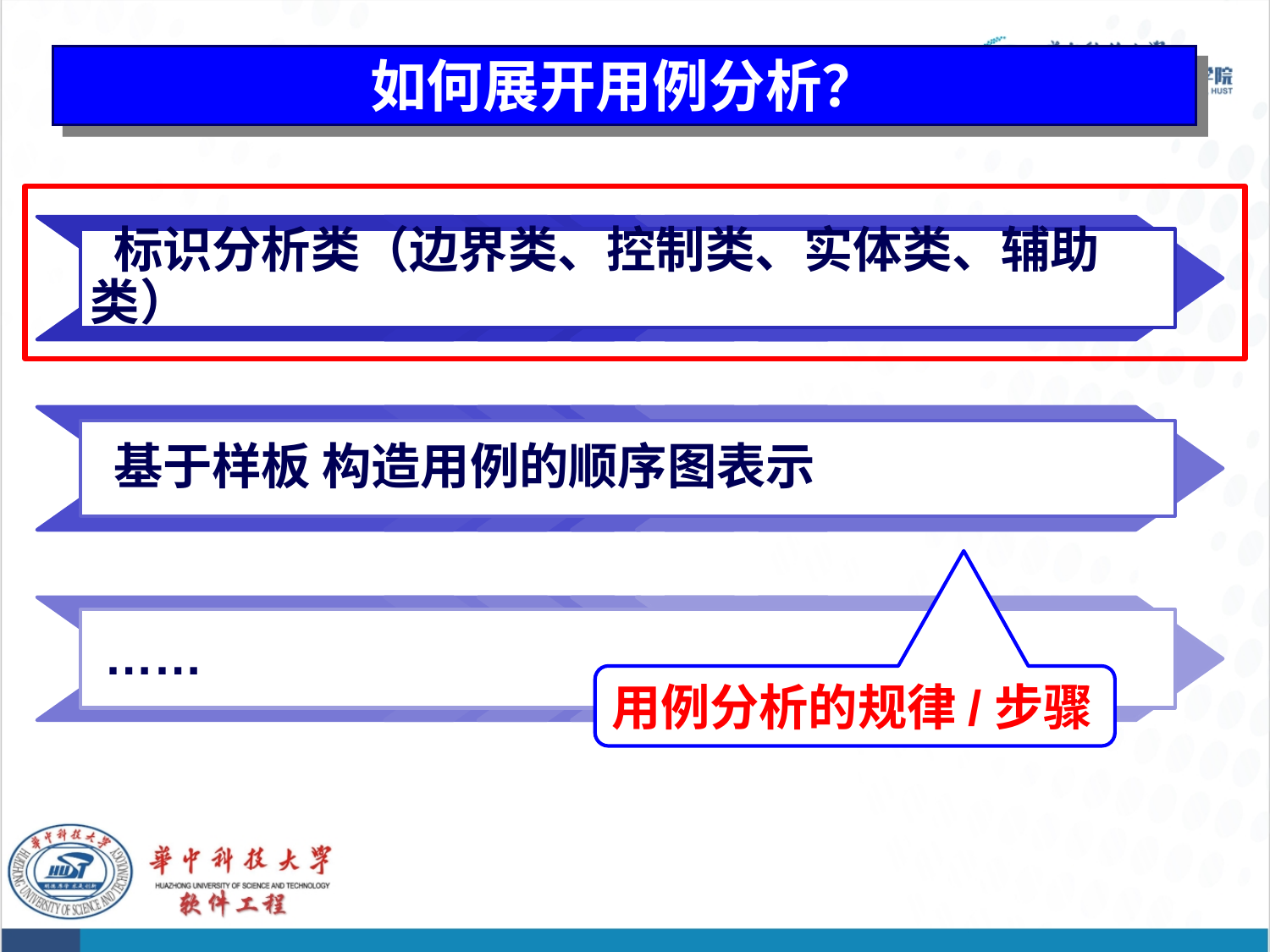

# 如何展开用例分析？

 标识分析类（边界类、控制类、实体类、辅助类）

 基于样板 构造用例的顺序图表示

 ……

用例分析的规律/步骤